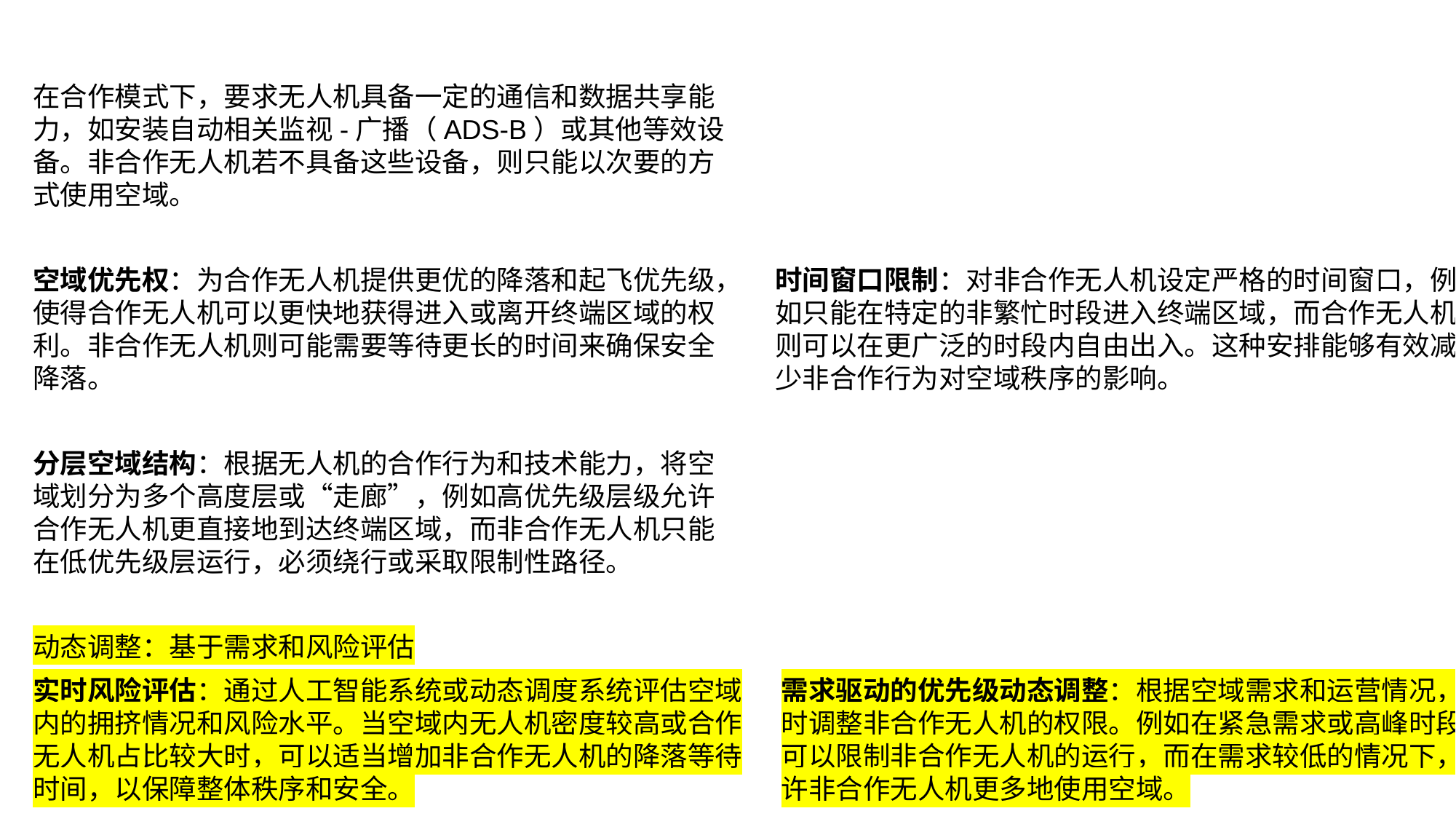

在合作模式下，要求无人机具备一定的通信和数据共享能力，如安装自动相关监视-广播（ADS-B）或其他等效设备。非合作无人机若不具备这些设备，则只能以次要的方式使用空域。
空域优先权：为合作无人机提供更优的降落和起飞优先级，使得合作无人机可以更快地获得进入或离开终端区域的权利。非合作无人机则可能需要等待更长的时间来确保安全降落。
时间窗口限制：对非合作无人机设定严格的时间窗口，例如只能在特定的非繁忙时段进入终端区域，而合作无人机则可以在更广泛的时段内自由出入。这种安排能够有效减少非合作行为对空域秩序的影响。
分层空域结构：根据无人机的合作行为和技术能力，将空域划分为多个高度层或“走廊”，例如高优先级层级允许合作无人机更直接地到达终端区域，而非合作无人机只能在低优先级层运行，必须绕行或采取限制性路径。
动态调整：基于需求和风险评估
实时风险评估：通过人工智能系统或动态调度系统评估空域内的拥挤情况和风险水平。当空域内无人机密度较高或合作无人机占比较大时，可以适当增加非合作无人机的降落等待时间，以保障整体秩序和安全。
需求驱动的优先级动态调整：根据空域需求和运营情况，实时调整非合作无人机的权限。例如在紧急需求或高峰时段，可以限制非合作无人机的运行，而在需求较低的情况下，允许非合作无人机更多地使用空域。